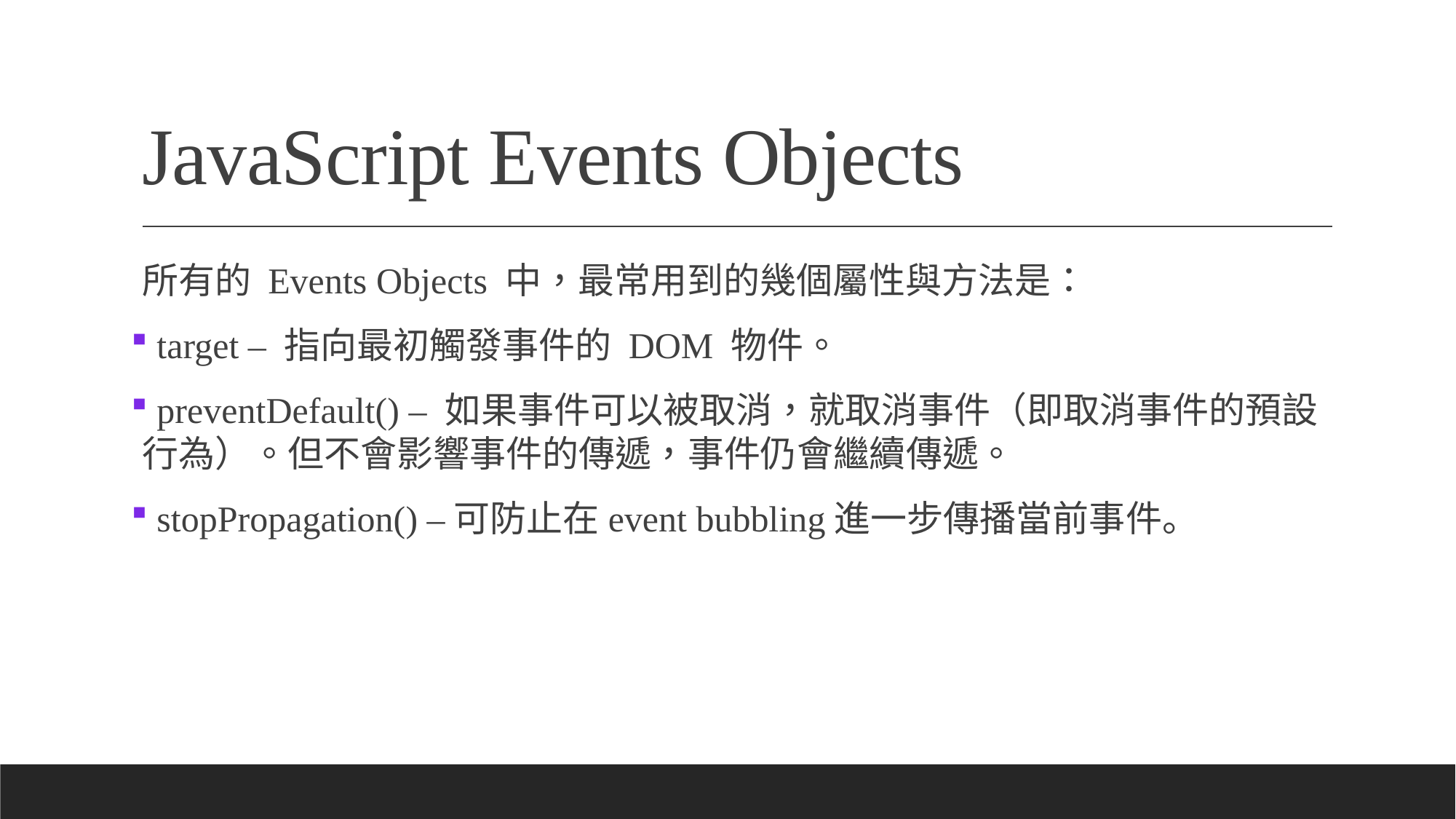

# JavaScript Events Objects
所有的 Events Objects 中，最常用到的幾個屬性與方法是：
 target – 指向最初觸發事件的 DOM 物件。
 preventDefault() – 如果事件可以被取消，就取消事件（即取消事件的預設行為）。但不會影響事件的傳遞，事件仍會繼續傳遞。
 stopPropagation() –可防止在event bubbling進一步傳播當前事件。